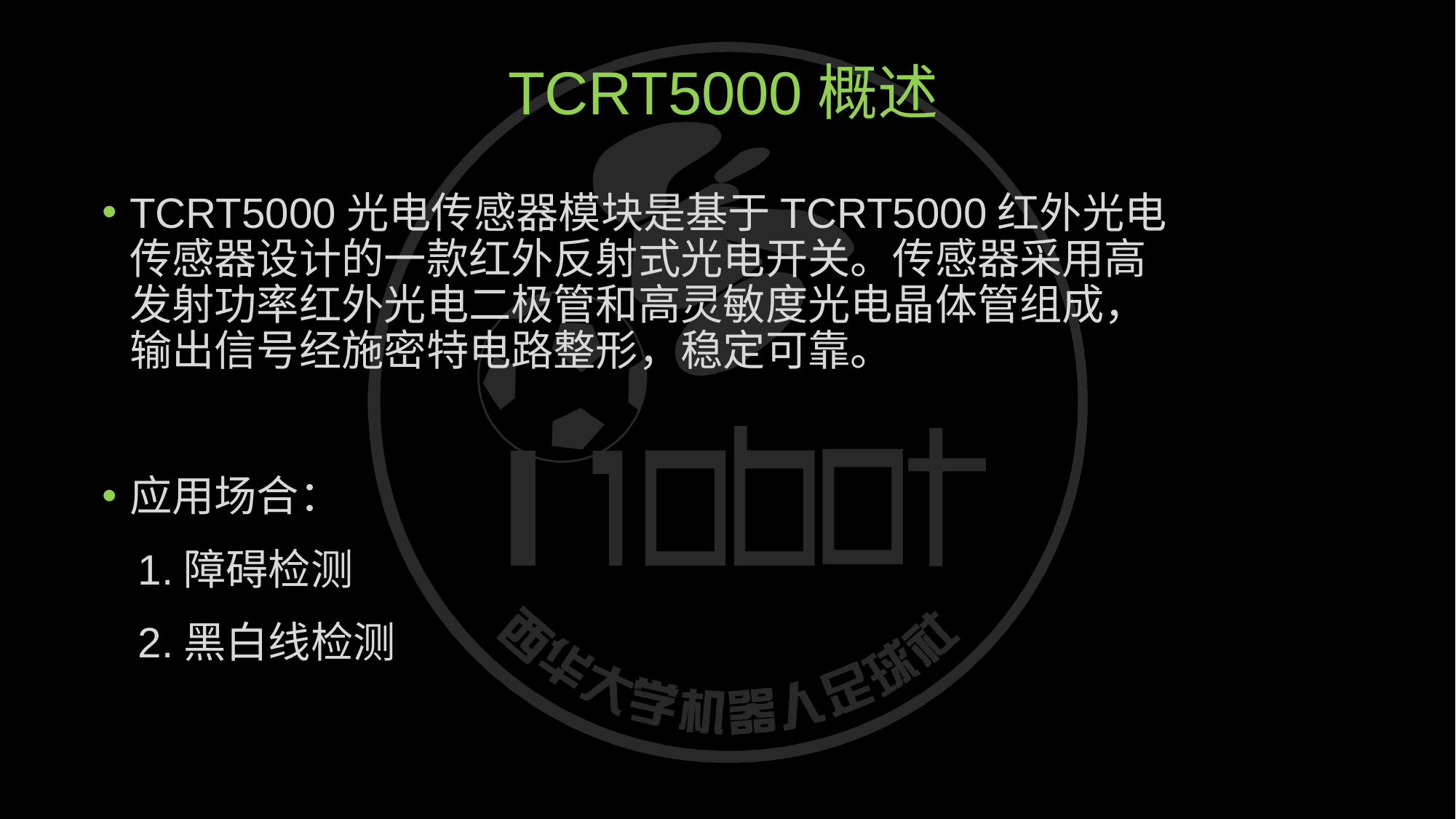

# TCRT5000概述
TCRT5000光电传感器模块是基于TCRT5000红外光电传感器设计的一款红外反射式光电开关。传感器采用高发射功率红外光电二极管和高灵敏度光电晶体管组成，输出信号经施密特电路整形，稳定可靠。

应用场合：
   1.障碍检测
   2.黑白线检测